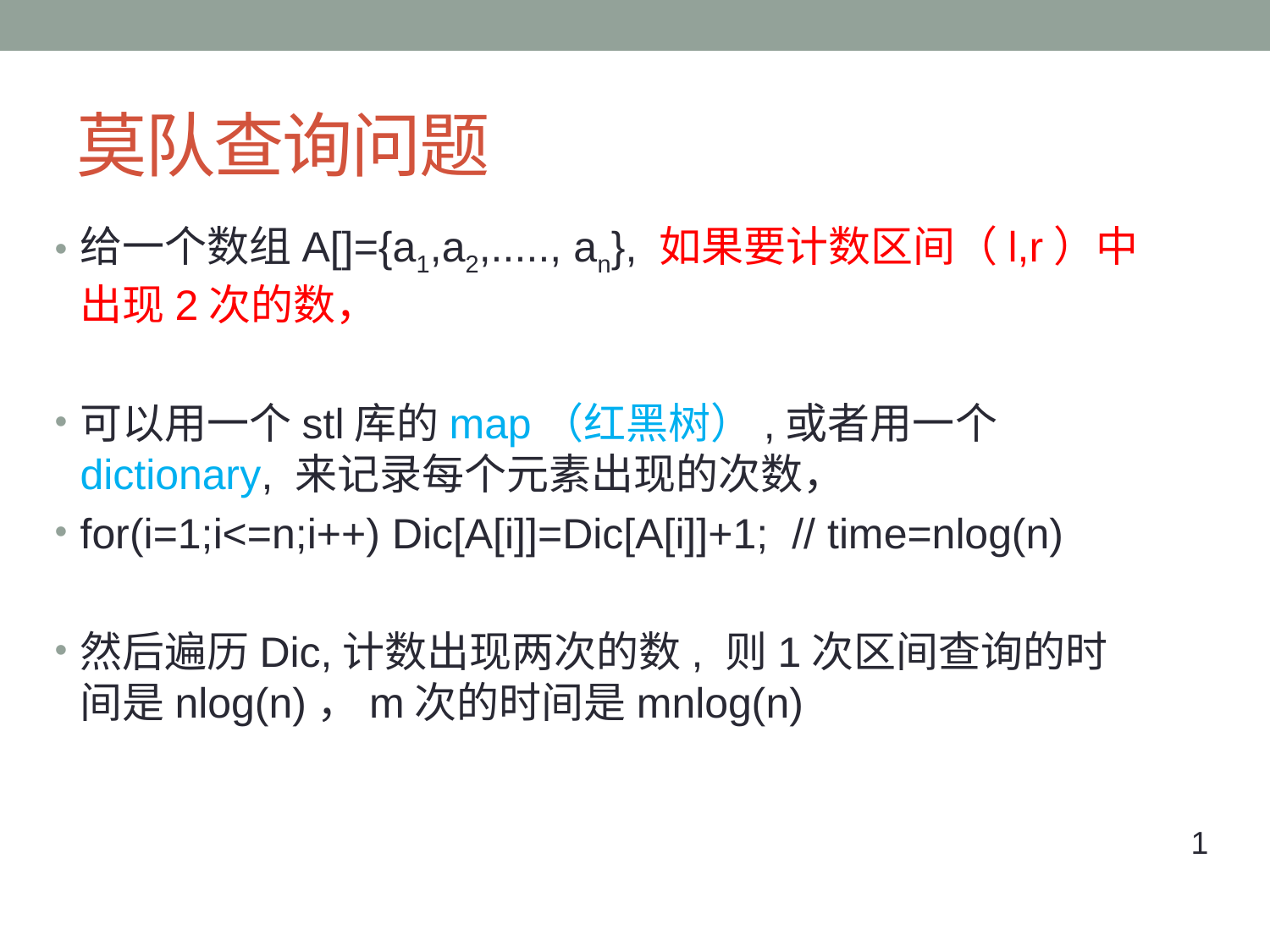

# 莫队查询问题
给一个数组A[]={a1,a2,....., an}, 如果要计数区间（l,r）中出现2次的数，

可以用一个stl库的map（红黑树）,或者用一个dictionary, 来记录每个元素出现的次数，
for(i=1;i<=n;i++) Dic[A[i]]=Dic[A[i]]+1;  // time=nlog(n)

然后遍历Dic,计数出现两次的数, 则1次区间查询的时间是nlog(n)，m次的时间是mnlog(n)

1